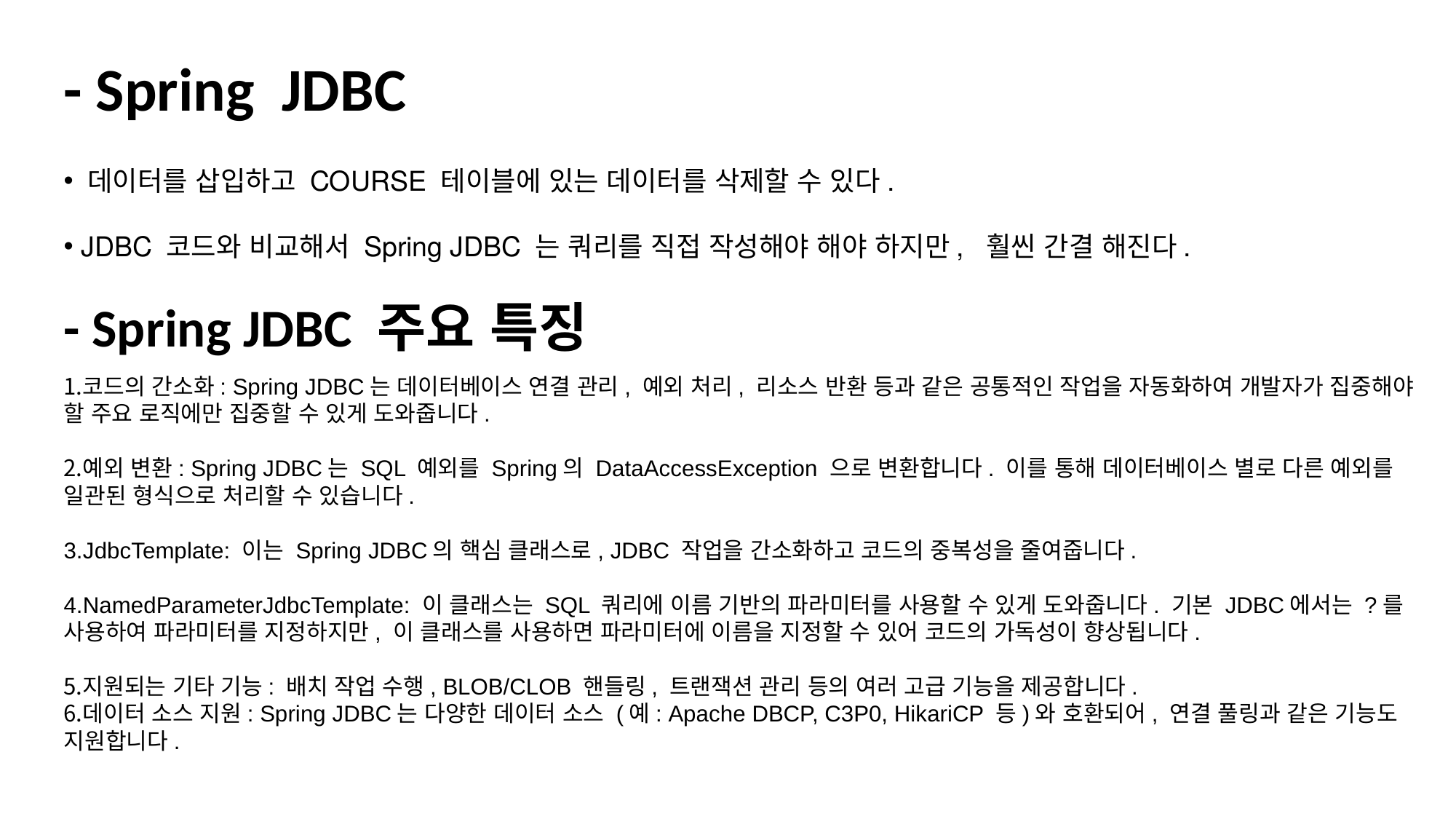

- Spring  JDBC

 데이터를 삽입하고 COURSE 테이블에 있는 데이터를 삭제할 수 있다.

 JDBC 코드와 비교해서 Spring JDBC 는 쿼리를 직접 작성해야 해야 하지만,  훨씬 간결 해진다.

- Spring JDBC 주요 특징

코드의 간소화: Spring JDBC는 데이터베이스 연결 관리, 예외 처리, 리소스 반환 등과 같은 공통적인 작업을 자동화하여 개발자가 집중해야 할 주요 로직에만 집중할 수 있게 도와줍니다.

예외 변환: Spring JDBC는 SQL 예외를 Spring의 DataAccessException 으로 변환합니다. 이를 통해 데이터베이스 별로 다른 예외를 일관된 형식으로 처리할 수 있습니다.

JdbcTemplate: 이는 Spring JDBC의 핵심 클래스로, JDBC 작업을 간소화하고 코드의 중복성을 줄여줍니다.

NamedParameterJdbcTemplate: 이 클래스는 SQL 쿼리에 이름 기반의 파라미터를 사용할 수 있게 도와줍니다. 기본 JDBC에서는 ?를 사용하여 파라미터를 지정하지만, 이 클래스를 사용하면 파라미터에 이름을 지정할 수 있어 코드의 가독성이 향상됩니다.

지원되는 기타 기능: 배치 작업 수행, BLOB/CLOB 핸들링, 트랜잭션 관리 등의 여러 고급 기능을 제공합니다.
데이터 소스 지원: Spring JDBC는 다양한 데이터 소스 (예: Apache DBCP, C3P0, HikariCP 등)와 호환되어, 연결 풀링과 같은 기능도 지원합니다.